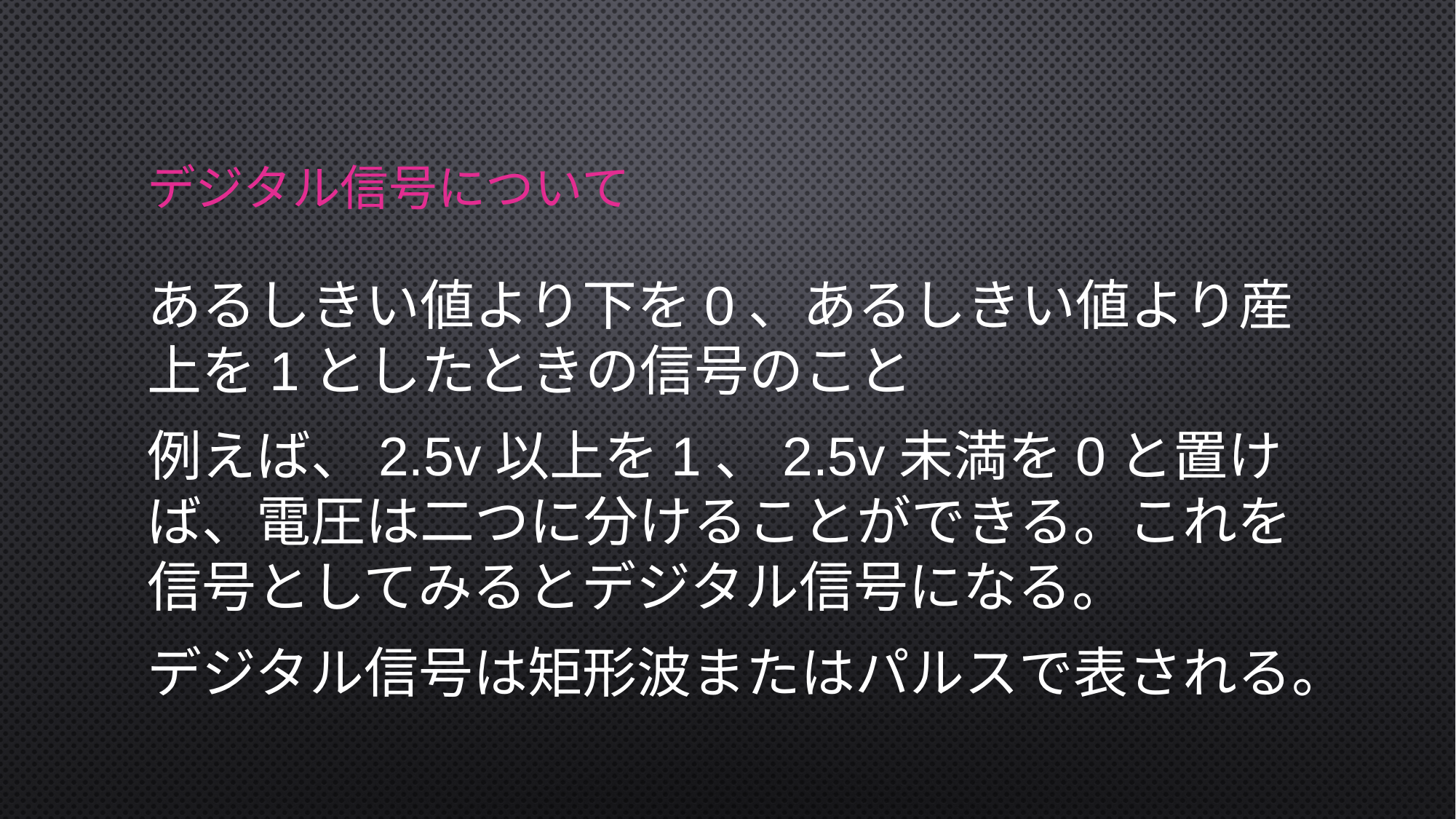

# デジタル信号について
あるしきい値より下を0、あるしきい値より産上を1としたときの信号のこと
例えば、2.5v以上を1、2.5v未満を0と置けば、電圧は二つに分けることができる。これを信号としてみるとデジタル信号になる。
デジタル信号は矩形波またはパルスで表される。